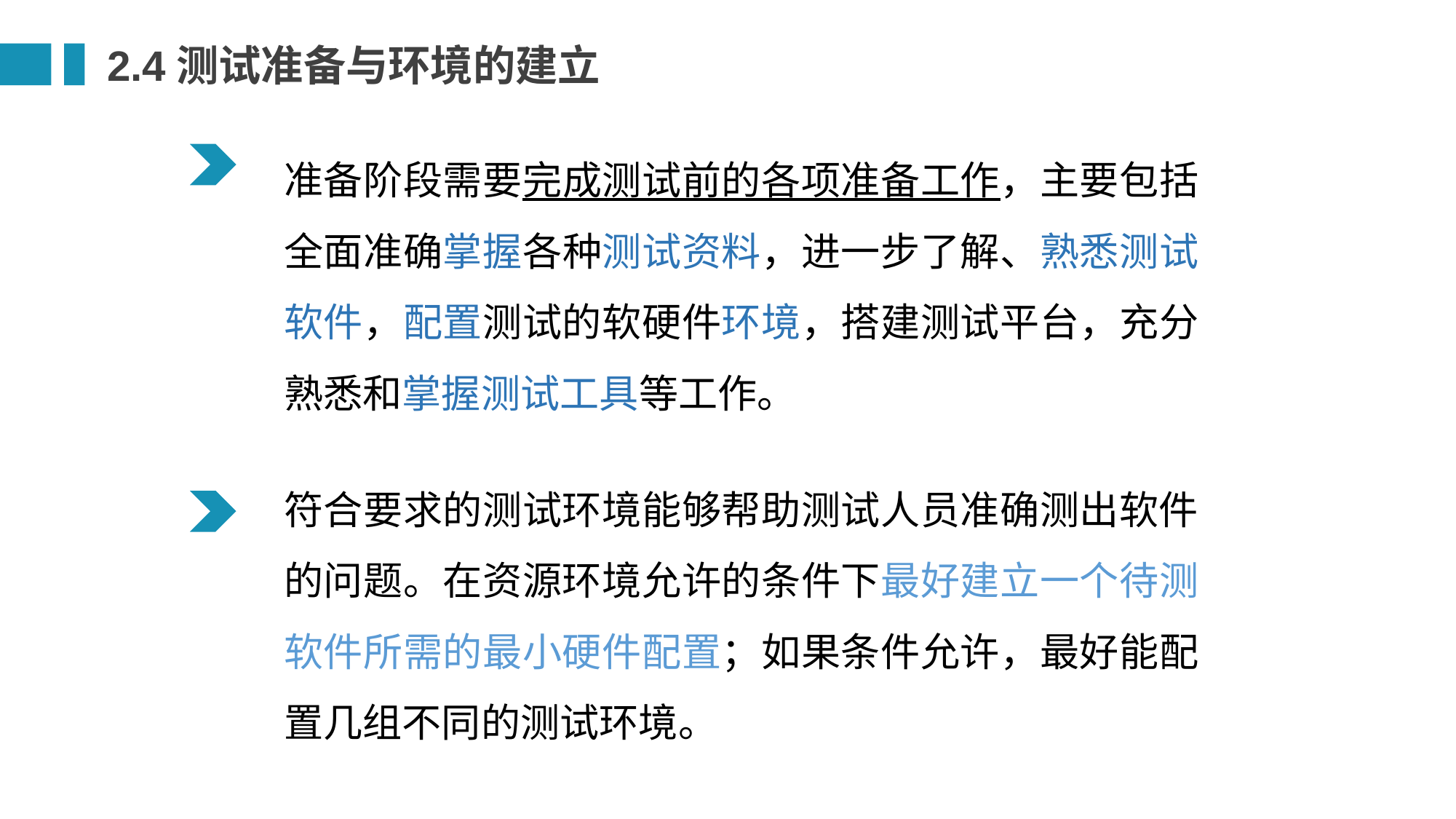

2.4测试准备与环境的建立

准备阶段需要完成测试前的各项准备工作，主要包括全面准确掌握各种测试资料，进一步了解、熟悉测试软件，配置测试的软硬件环境，搭建测试平台，充分熟悉和掌握测试工具等工作。

符合要求的测试环境能够帮助测试人员准确测出软件的问题。在资源环境允许的条件下最好建立一个待测软件所需的最小硬件配置；如果条件允许，最好能配置几组不同的测试环境。

52